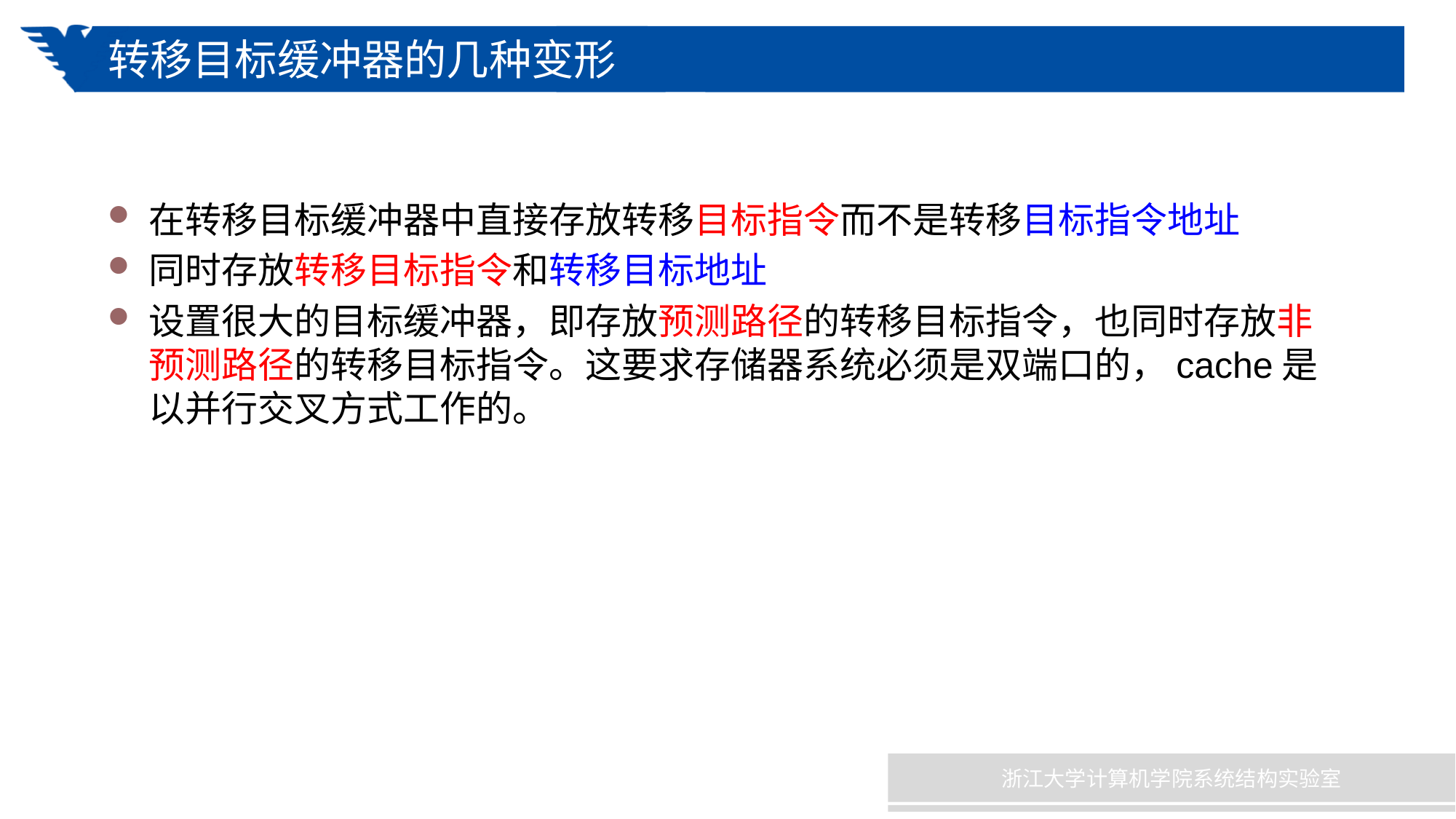

# 转移目标缓冲器的几种变形
在转移目标缓冲器中直接存放转移目标指令而不是转移目标指令地址
同时存放转移目标指令和转移目标地址
设置很大的目标缓冲器，即存放预测路径的转移目标指令，也同时存放非预测路径的转移目标指令。这要求存储器系统必须是双端口的，cache是以并行交叉方式工作的。